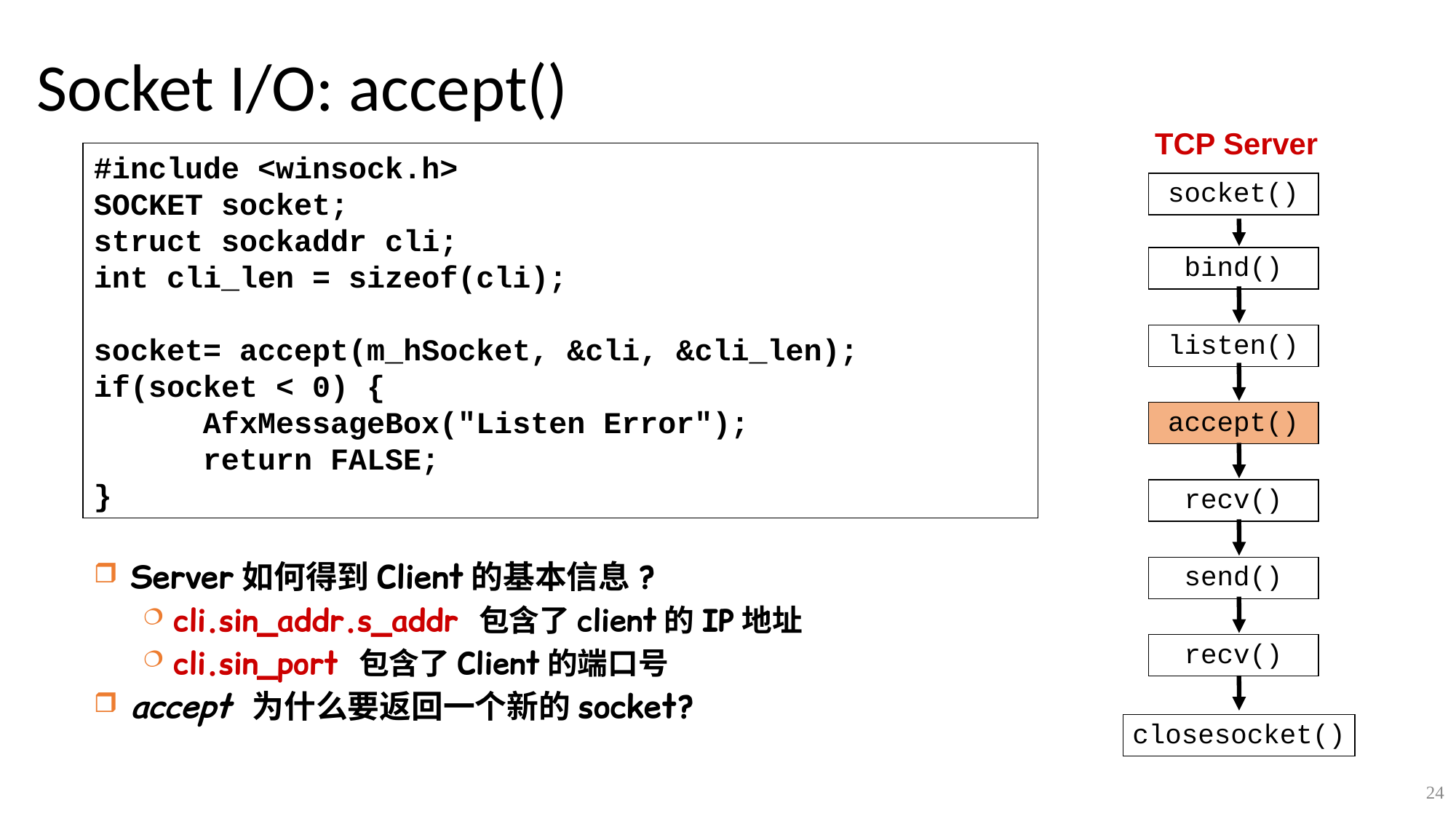

# Socket I/O: accept()
TCP Server
#include <winsock.h>
SOCKET socket;
struct sockaddr cli;
int cli_len = sizeof(cli);

socket= accept(m_hSocket, &cli, &cli_len);
if(socket < 0) {
	AfxMessageBox("Listen Error");
	return FALSE;
}
socket()

bind()

listen()

accept()

recv()

Server如何得到Client的基本信息?
cli.sin_addr.s_addr 包含了client的IP地址
cli.sin_port 包含了Client的端口号
accept 为什么要返回一个新的socket?
send()

recv()

closesocket()
24